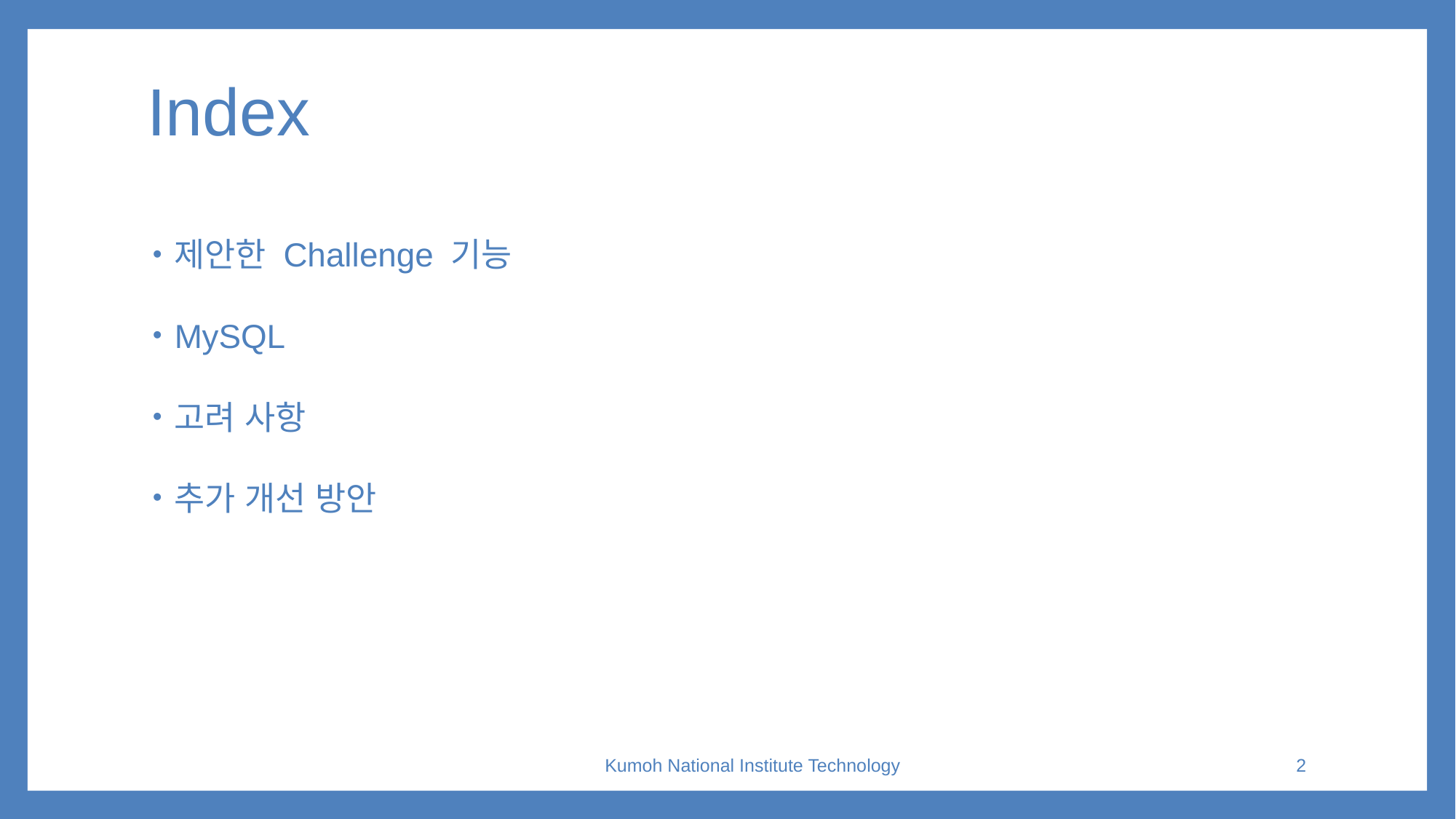

Index
제안한 Challenge 기능
MySQL
고려 사항
추가 개선 방안
Kumoh National Institute Technology
2